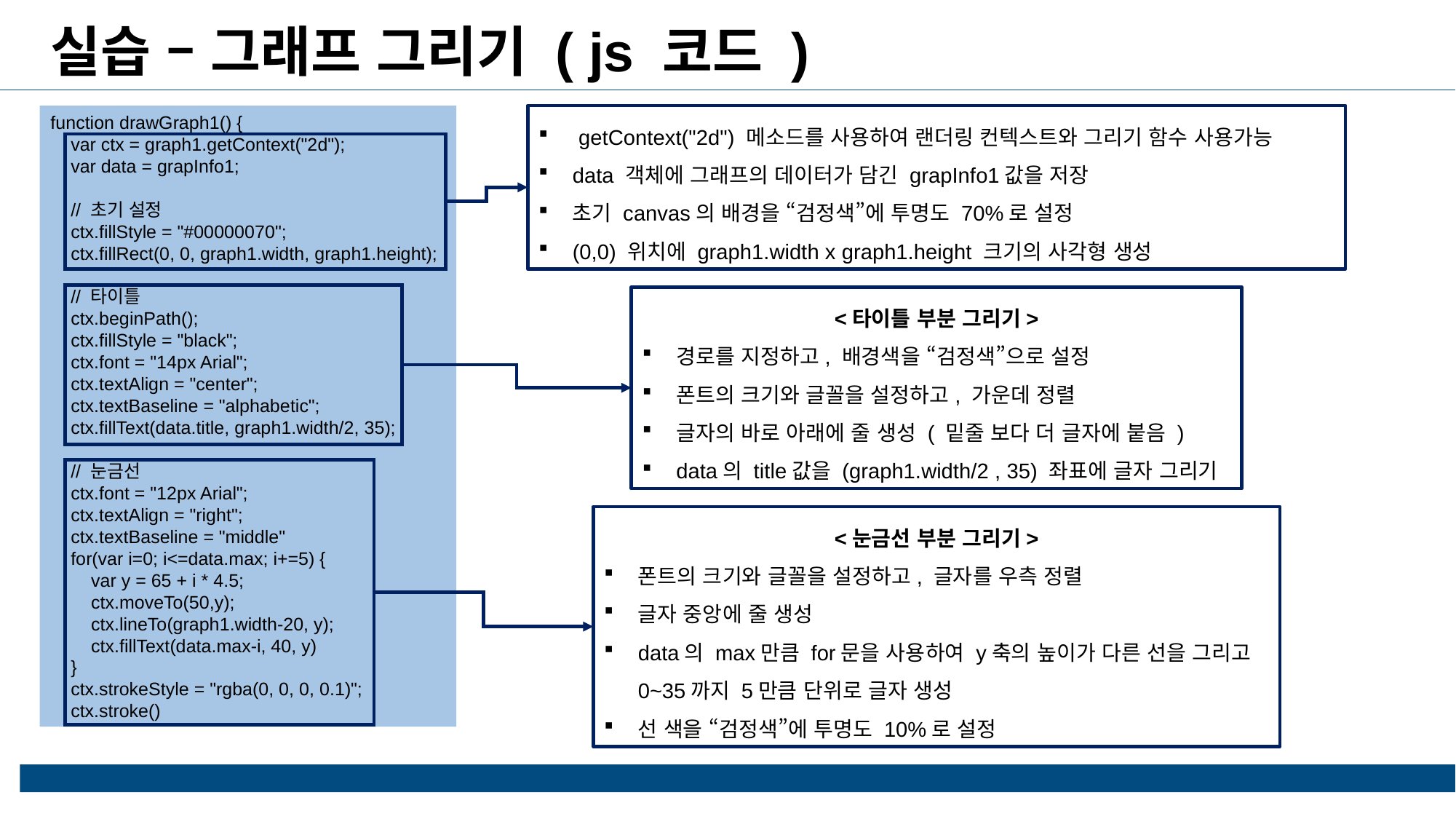

실습 – 그래프 그리기 ( js 코드 )
function drawGraph1() {
    var ctx = graph1.getContext("2d");
    var data = grapInfo1;
    // 초기 설정
    ctx.fillStyle = "#00000070";
    ctx.fillRect(0, 0, graph1.width, graph1.height);
    // 타이틀
    ctx.beginPath();
    ctx.fillStyle = "black";
    ctx.font = "14px Arial";
    ctx.textAlign = "center";
    ctx.textBaseline = "alphabetic";
    ctx.fillText(data.title, graph1.width/2, 35);
    // 눈금선
    ctx.font = "12px Arial";
    ctx.textAlign = "right";
    ctx.textBaseline = "middle"
    for(var i=0; i<=data.max; i+=5) {
        var y = 65 + i * 4.5;
        ctx.moveTo(50,y);
        ctx.lineTo(graph1.width-20, y);
        ctx.fillText(data.max-i, 40, y)
    }
    ctx.strokeStyle = "rgba(0, 0, 0, 0.1)";
    ctx.stroke()
 getContext("2d") 메소드를 사용하여 랜더링 컨텍스트와 그리기 함수 사용가능
data 객체에 그래프의 데이터가 담긴 grapInfo1값을 저장
초기 canvas의 배경을 “검정색”에 투명도 70%로 설정
(0,0) 위치에 graph1.width x graph1.height 크기의 사각형 생성

<타이틀 부분 그리기>
경로를 지정하고, 배경색을 “검정색”으로 설정
폰트의 크기와 글꼴을 설정하고, 가운데 정렬
글자의 바로 아래에 줄 생성 ( 밑줄 보다 더 글자에 붙음 )
data의 title값을 (graph1.width/2 , 35) 좌표에 글자 그리기

<눈금선 부분 그리기>
폰트의 크기와 글꼴을 설정하고, 글자를 우측 정렬
글자 중앙에 줄 생성
data의 max만큼 for문을 사용하여 y축의 높이가 다른 선을 그리고 0~35까지 5만큼 단위로 글자 생성
선 색을 “검정색”에 투명도 10%로 설정